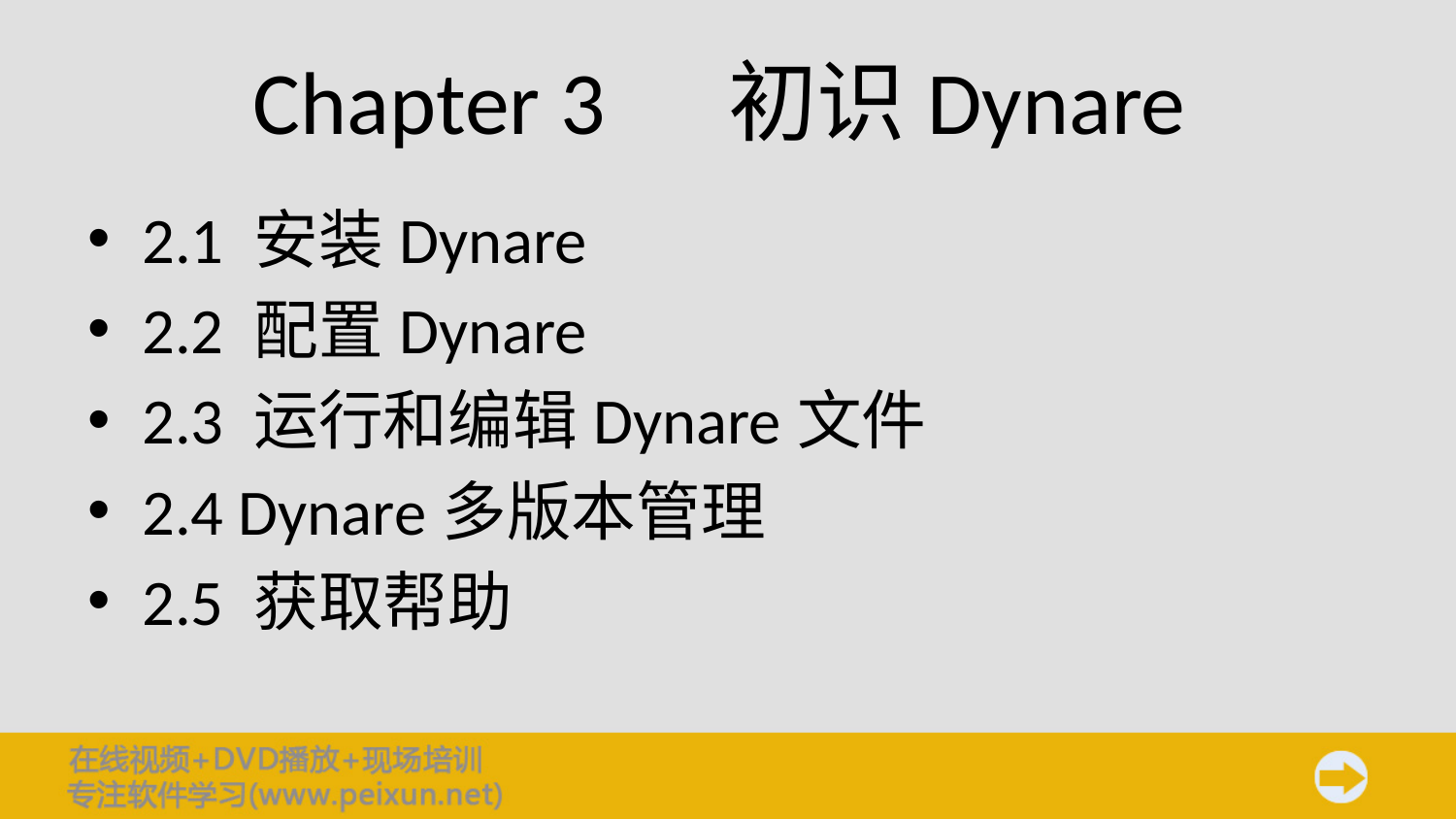

# Chapter 3     初识Dynare
2.1 安装Dynare
2.2 配置Dynare
2.3 运行和编辑Dynare文件
2.4 Dynare多版本管理
2.5 获取帮助